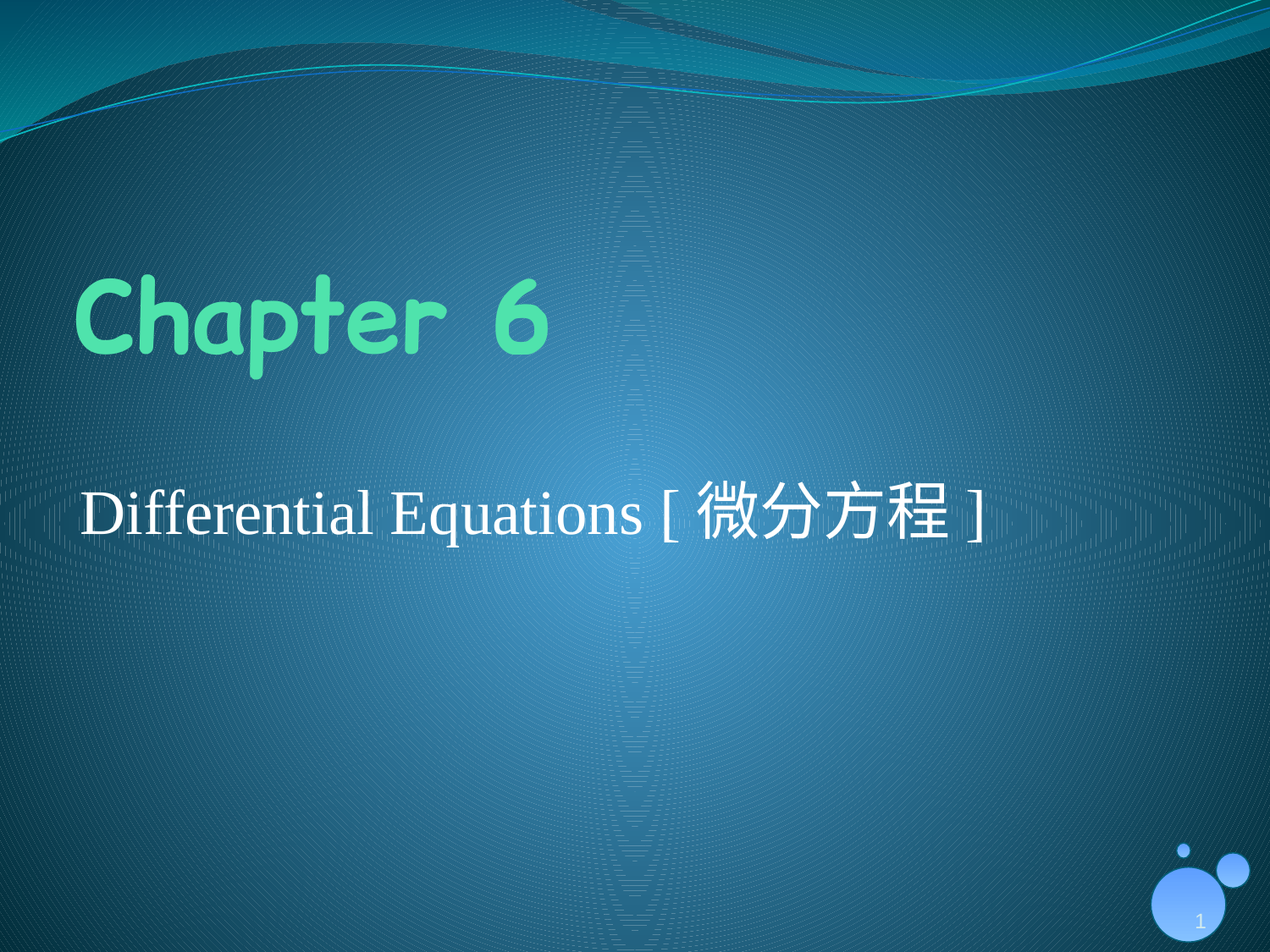

# Chapter 6

Differential Equations [微分方程]
1